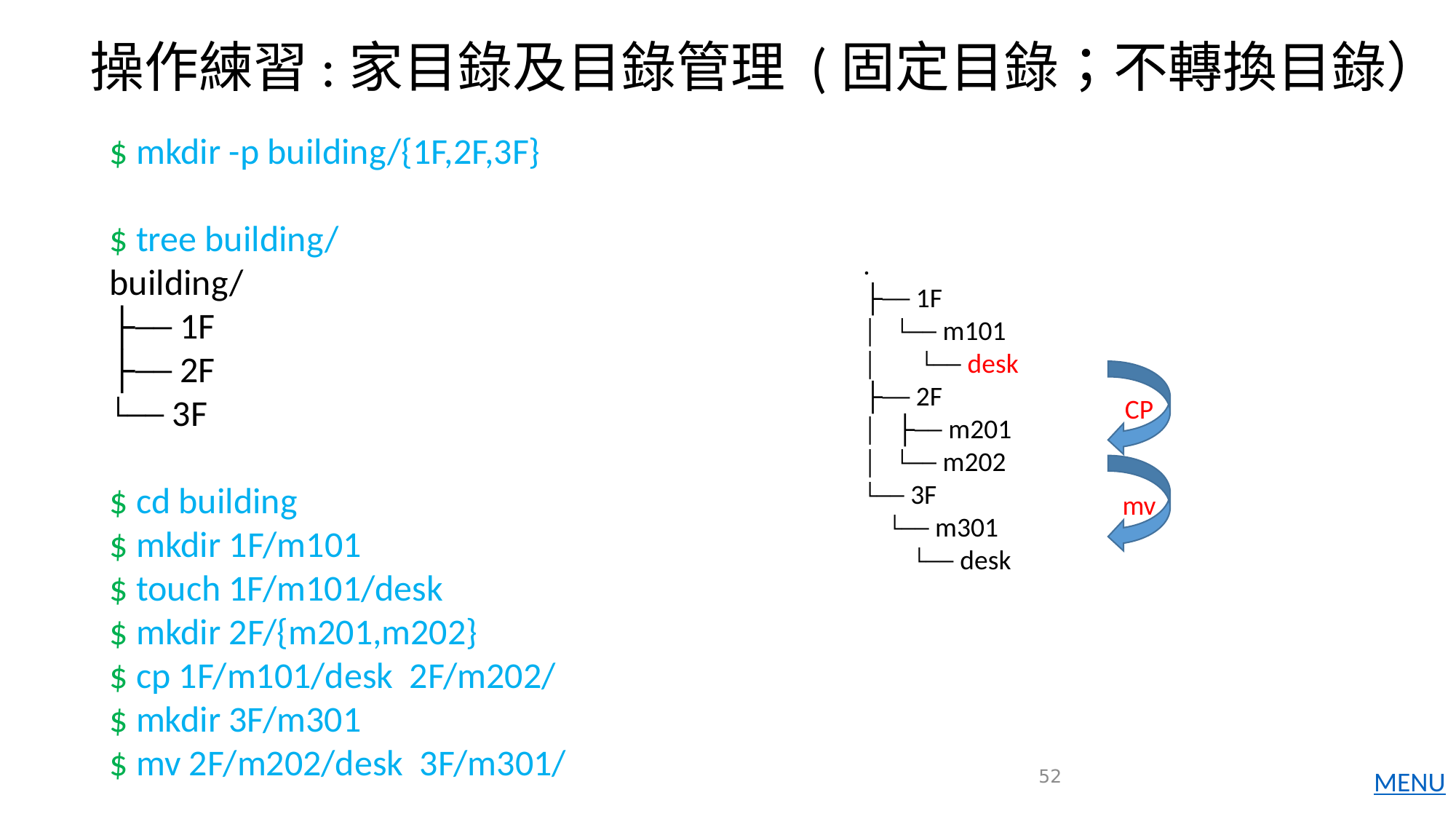

52
操作練習:家目錄及目錄管理 (固定目錄；不轉換目錄）
$ mkdir -p building/{1F,2F,3F}

$ tree building/
building/
├── 1F
├── 2F
└── 3F

$ cd building
$ mkdir 1F/m101
$ touch 1F/m101/desk
$ mkdir 2F/{m201,m202}
$ cp 1F/m101/desk  2F/m202/
$ mkdir 3F/m301
$ mv 2F/m202/desk  3F/m301/

.
├── 1F
│   └── m101
│       └── desk
├── 2F
│   ├── m201
│   └── m202
└── 3F
    └── m301
        └── desk

CP
mv